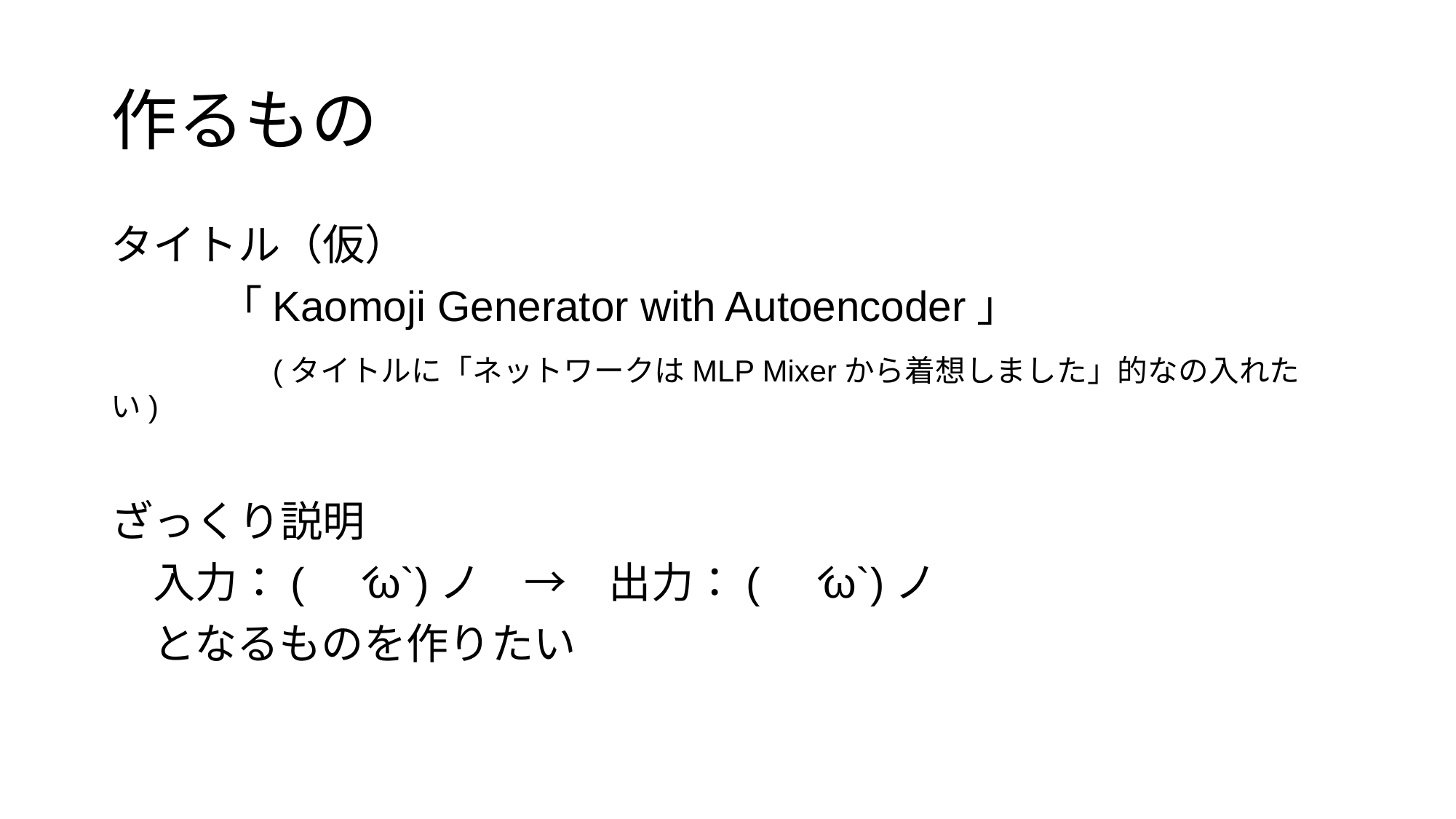

# 作るもの
タイトル（仮）
	「Kaomoji Generator with Autoencoder」
	　(タイトルに「ネットワークはMLP Mixerから着想しました」的なの入れたい)

ざっくり説明
　入力：(　́ω`)ノ　→　出力：(　́ω`)ノ
　となるものを作りたい